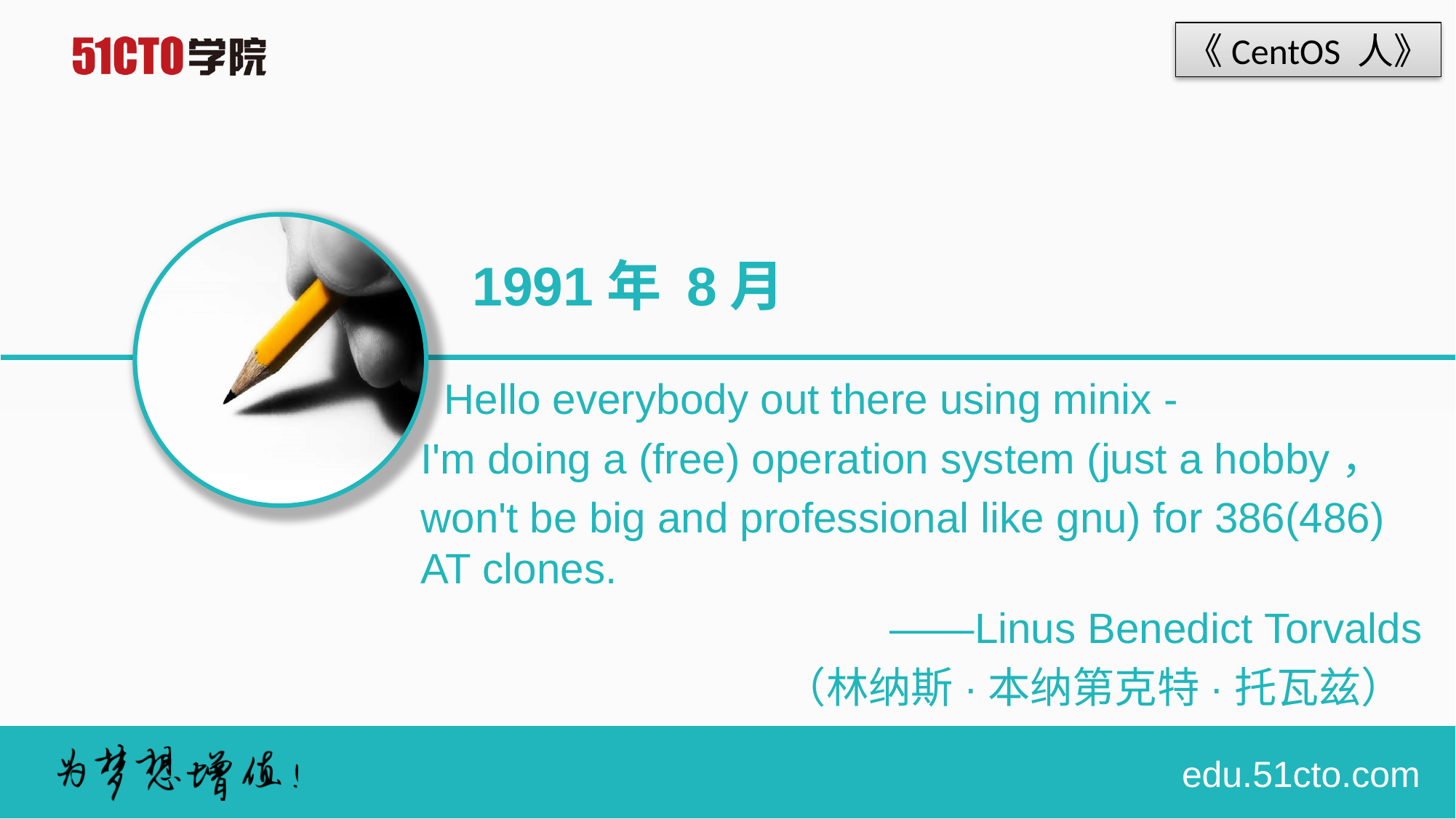

《CentOS 人》
1991年 8月
  Hello everybody out there using minix -
I'm doing a (free) operation system (just a hobby，
won't be big and professional like gnu) for 386(486) AT clones.
——Linus Benedict Torvalds
（林纳斯·本纳第克特·托瓦兹）